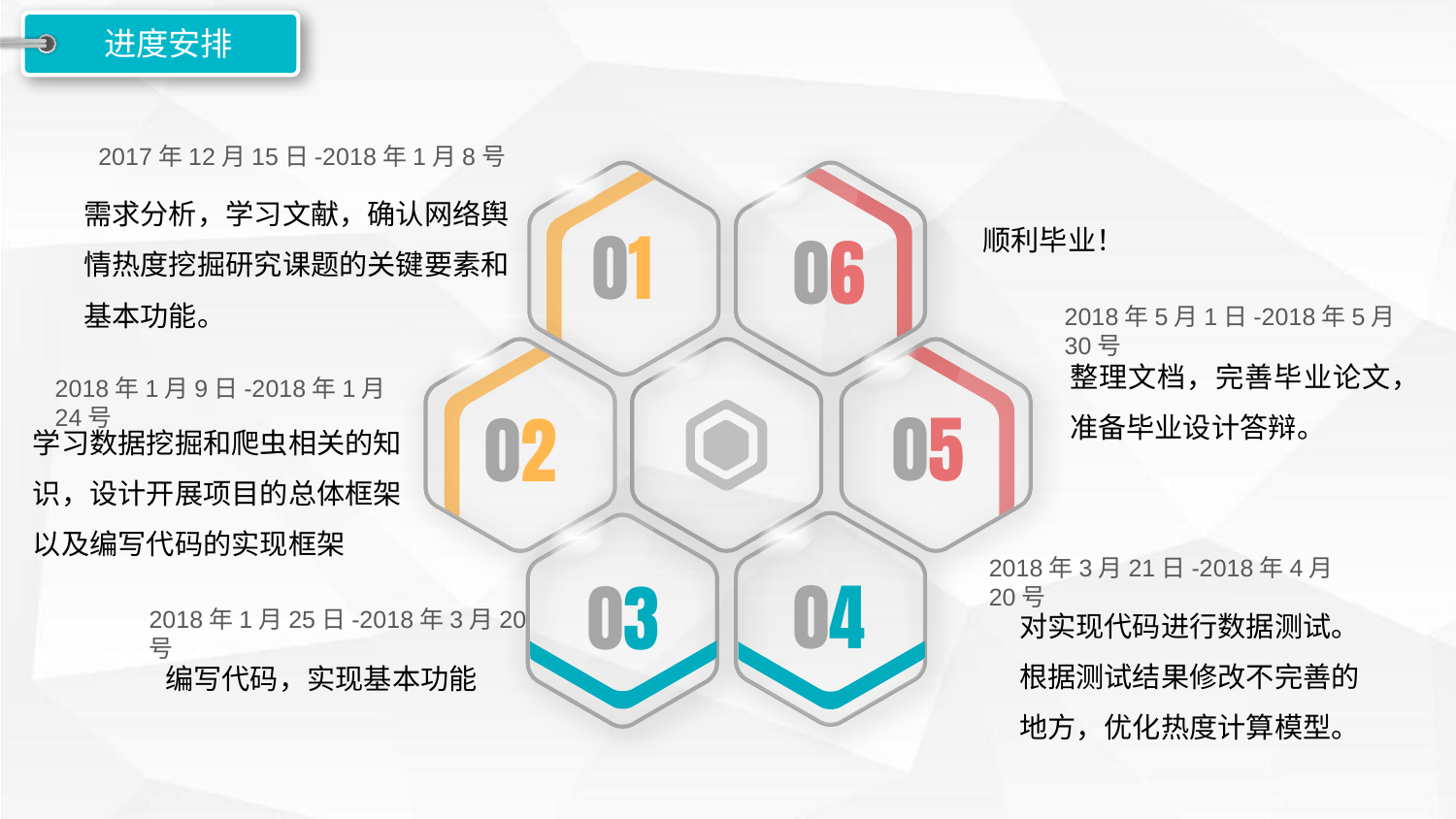

进度安排

2017年12月15日-2018年1月8号
需求分析，学习文献，确认网络舆情热度挖掘研究课题的关键要素和基本功能。

01

06

顺利毕业！
2018年5月1日-2018年5月30号
整理文档，完善毕业论文，准备毕业设计答辩。

02

05

2018年1月9日-2018年1月24号
学习数据挖掘和爬虫相关的知识，设计开展项目的总体框架以及编写代码的实现框架

04

03

2018年3月21日-2018年4月20号
对实现代码进行数据测试。根据测试结果修改不完善的地方，优化热度计算模型。
2018年1月25日-2018年3月20号
编写代码，实现基本功能